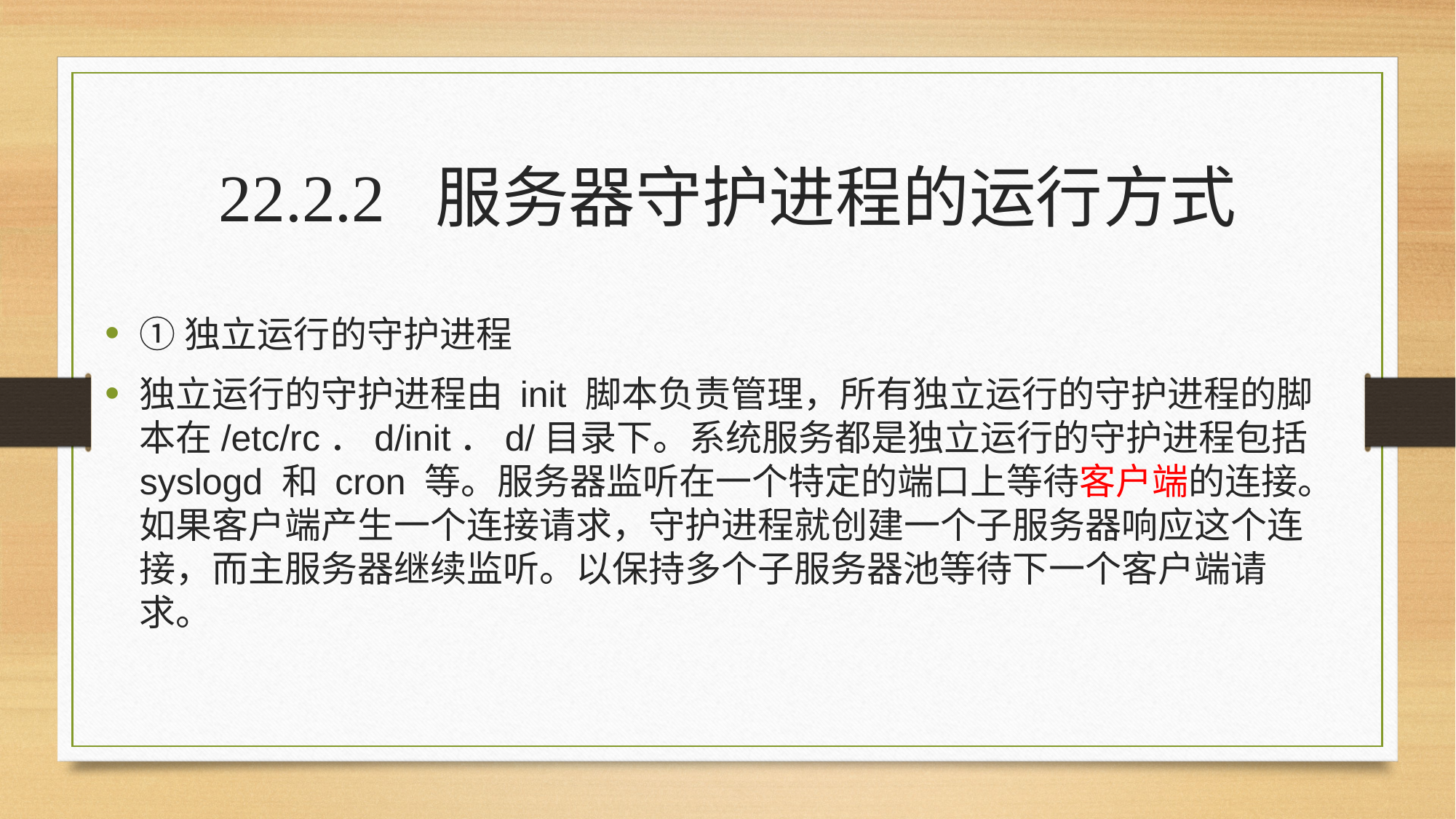

# 22.2.2  服务器守护进程的运行方式
①独立运行的守护进程
独立运行的守护进程由 init 脚本负责管理，所有独立运行的守护进程的脚本在/etc/rc．d/init．d/目录下。系统服务都是独立运行的守护进程包括 syslogd 和 cron 等。服务器监听在一个特定的端口上等待客户端的连接。如果客户端产生一个连接请求，守护进程就创建一个子服务器响应这个连接，而主服务器继续监听。以保持多个子服务器池等待下一个客户端请求。